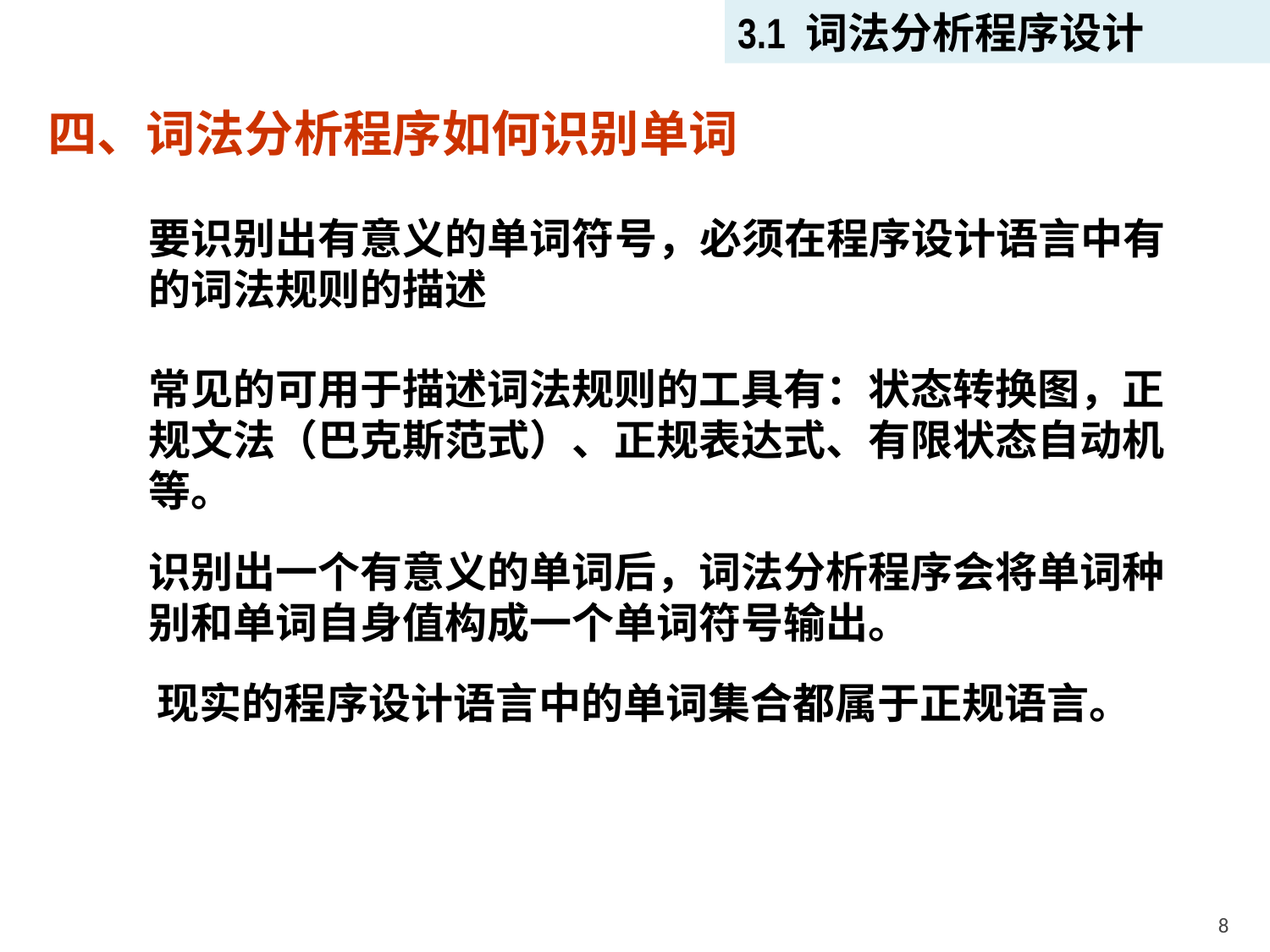

3.1 词法分析程序设计
四、词法分析程序如何识别单词
要识别出有意义的单词符号，必须在程序设计语言中有的词法规则的描述
常见的可用于描述词法规则的工具有：状态转换图，正规文法（巴克斯范式）、正规表达式、有限状态自动机等。
识别出一个有意义的单词后，词法分析程序会将单词种别和单词自身值构成一个单词符号输出。
现实的程序设计语言中的单词集合都属于正规语言。
8